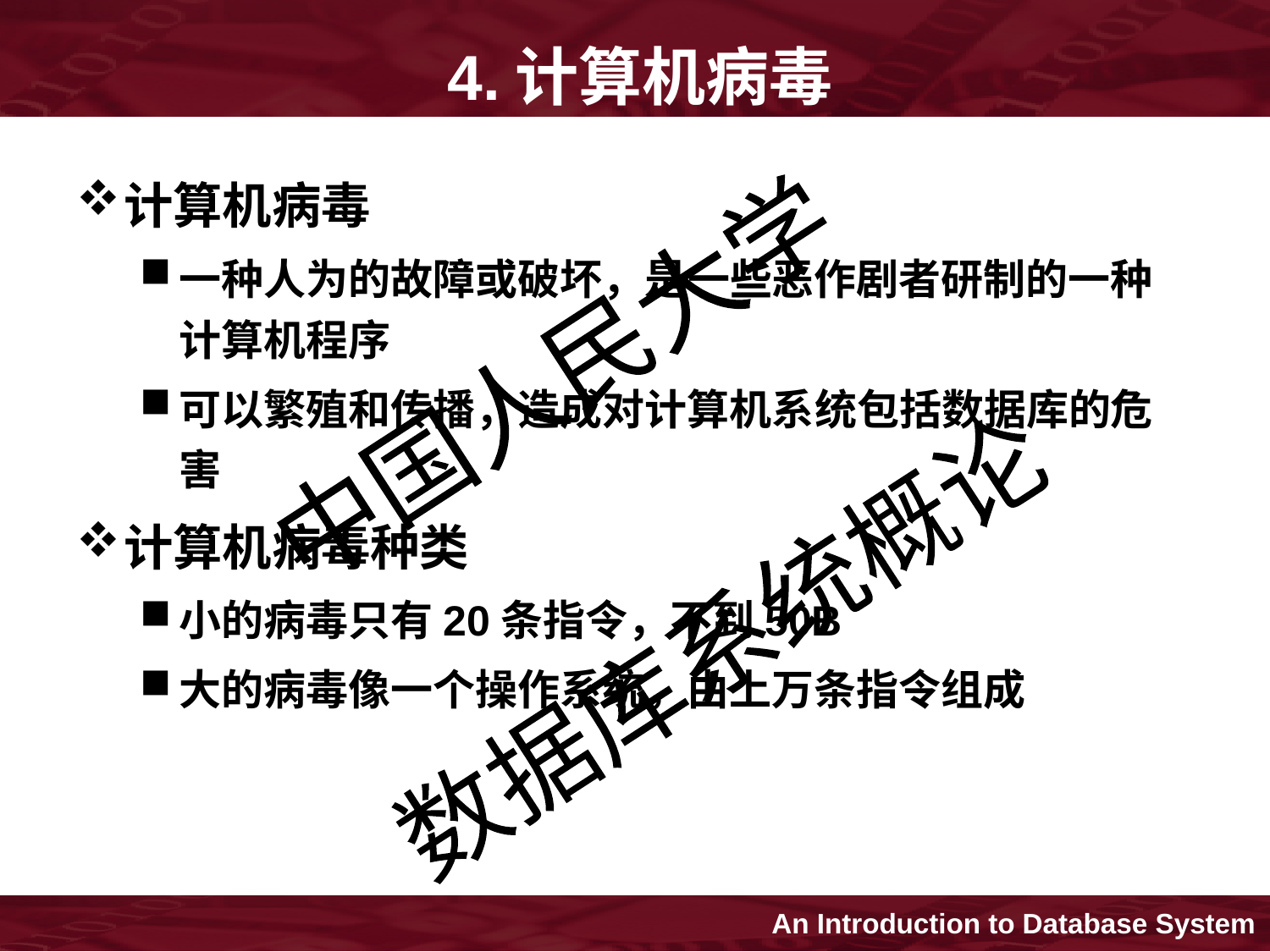

4.计算机病毒
计算机病毒
一种人为的故障或破坏，是一些恶作剧者研制的一种计算机程序
可以繁殖和传播，造成对计算机系统包括数据库的危害
计算机病毒种类
小的病毒只有20条指令，不到50B
大的病毒像一个操作系统，由上万条指令组成